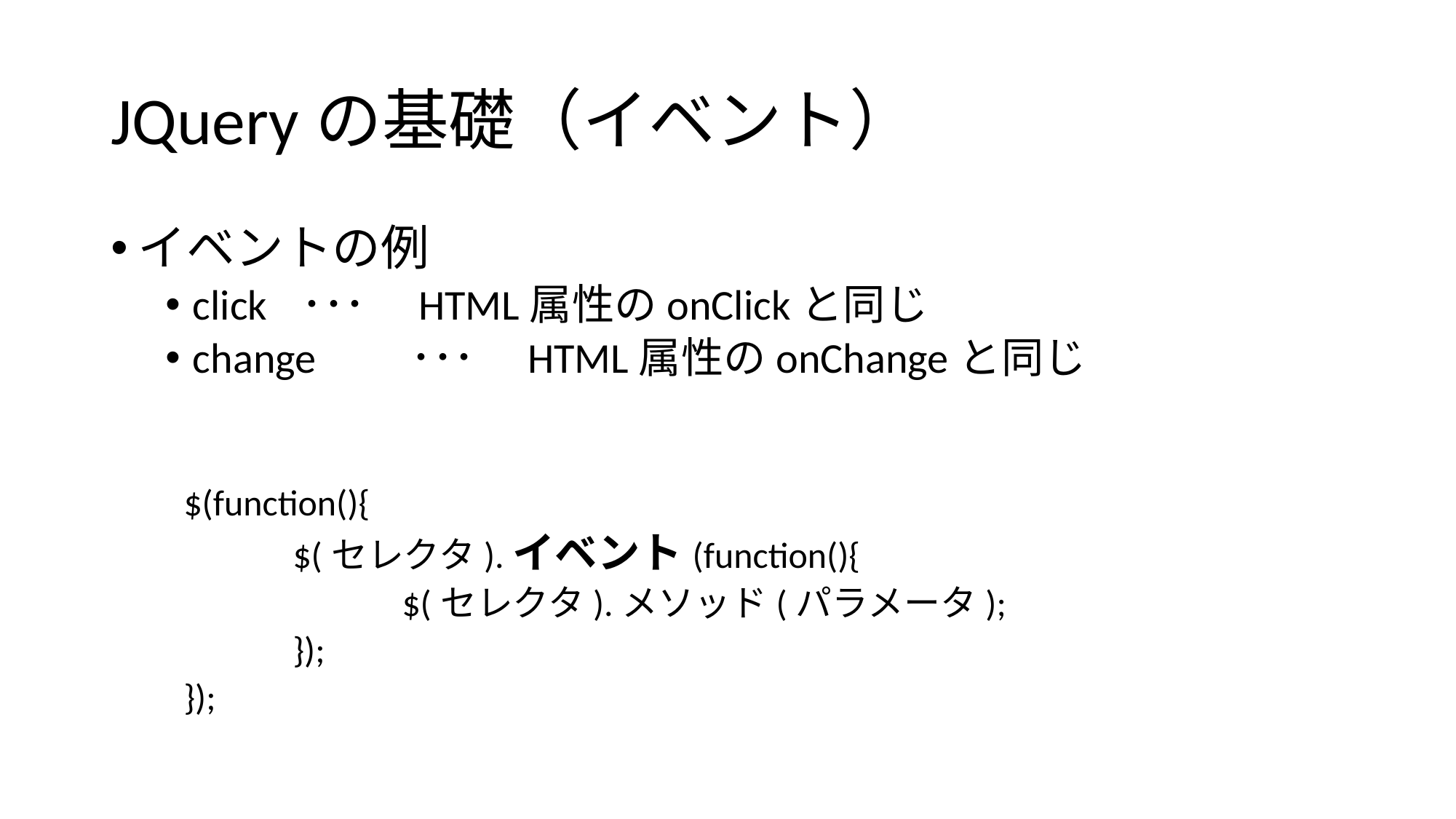

# JQueryの基礎（イベント）
イベントの例
click	･･･　HTML属性のonClickと同じ
change	･･･　HTML属性のonChangeと同じ

$(function(){
	$(セレクタ).イベント(function(){
		$(セレクタ).メソッド(パラメータ);
 	});
});